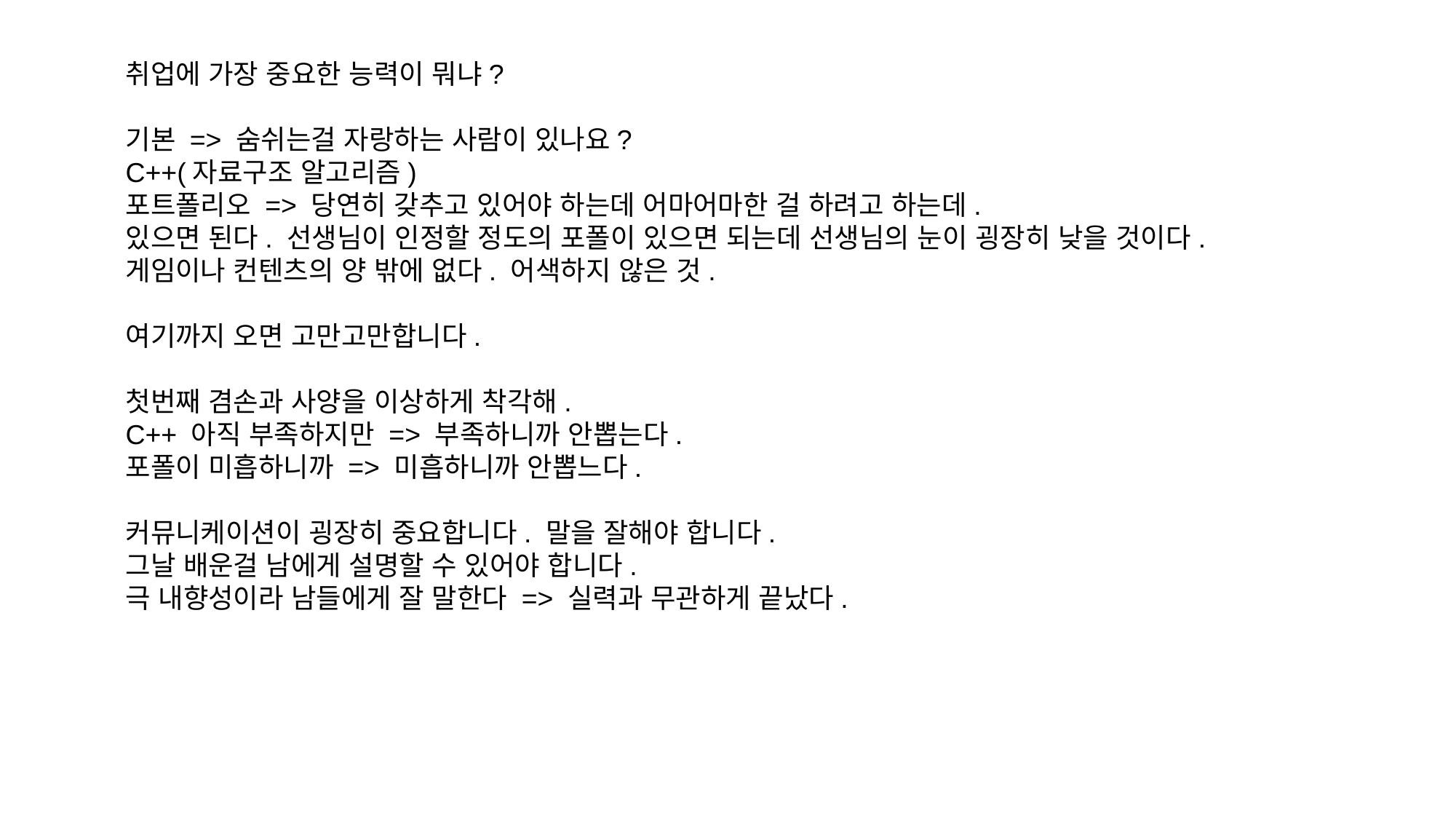

취업에 가장 중요한 능력이 뭐냐?

기본 => 숨쉬는걸 자랑하는 사람이 있나요?
C++(자료구조 알고리즘)
포트폴리오 => 당연히 갖추고 있어야 하는데 어마어마한 걸 하려고 하는데.
있으면 된다. 선생님이 인정할 정도의 포폴이 있으면 되는데 선생님의 눈이 굉장히 낮을 것이다.
게임이나 컨텐츠의 양 밖에 없다. 어색하지 않은 것.

여기까지 오면 고만고만합니다.

첫번째 겸손과 사양을 이상하게 착각해.
C++ 아직 부족하지만 => 부족하니까 안뽑는다.
포폴이 미흡하니까 => 미흡하니까 안뽑느다.

커뮤니케이션이 굉장히 중요합니다. 말을 잘해야 합니다.
그날 배운걸 남에게 설명할 수 있어야 합니다.
극 내향성이라 남들에게 잘 말한다 => 실력과 무관하게 끝났다.